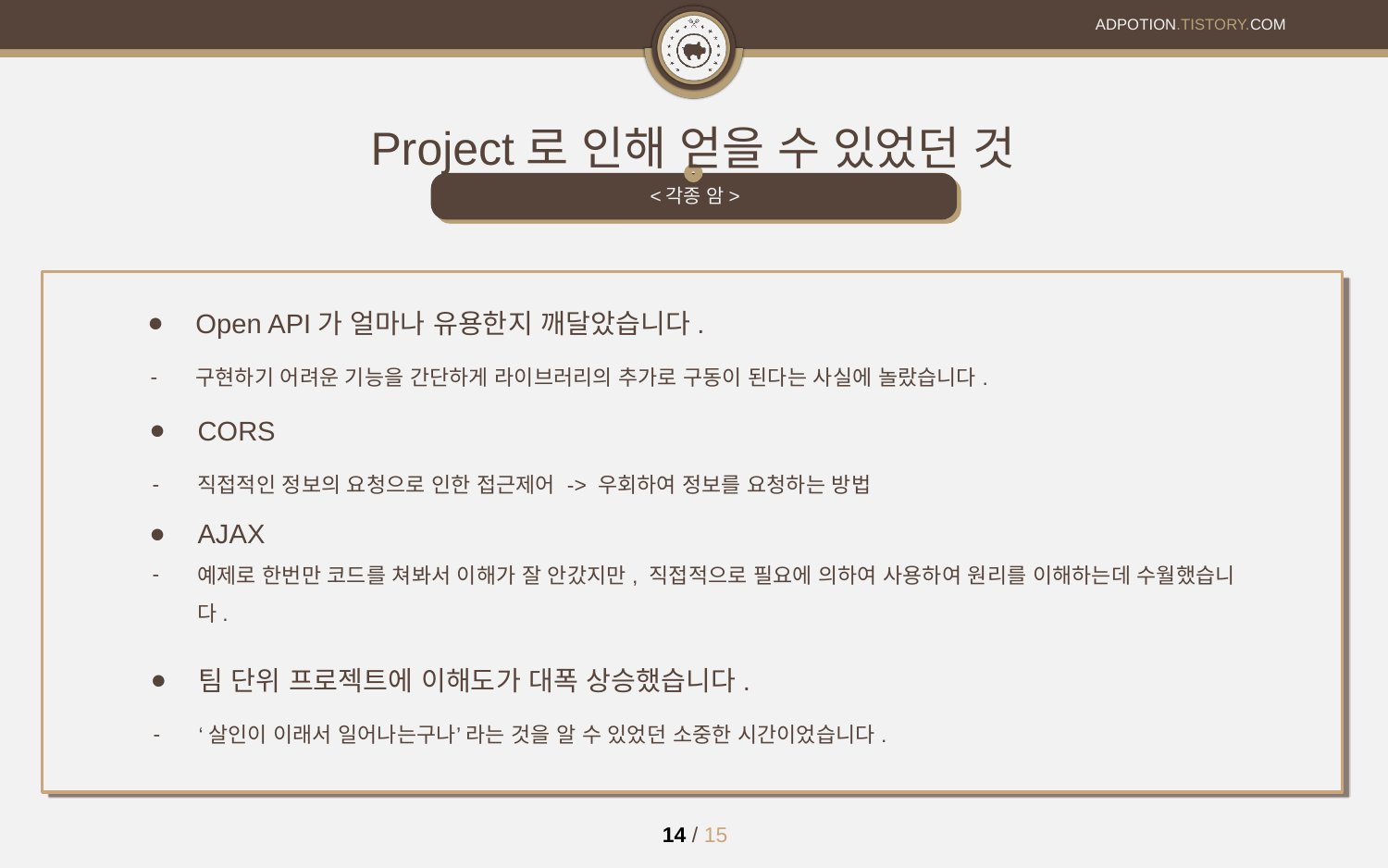

# Project로 인해 얻을 수 있었던 것
<각종 암>

Open API가 얼마나 유용한지 깨달았습니다.
구현하기 어려운 기능을 간단하게 라이브러리의 추가로 구동이 된다는 사실에 놀랐습니다.
CORS
직접적인 정보의 요청으로 인한 접근제어 -> 우회하여 정보를 요청하는 방법
AJAX
예제로 한번만 코드를 쳐봐서 이해가 잘 안갔지만, 직접적으로 필요에 의하여 사용하여 원리를 이해하는데 수월했습니다.
팀 단위 프로젝트에 이해도가 대폭 상승했습니다.
‘살인이 이래서 일어나는구나’ 라는 것을 알 수 있었던 소중한 시간이었습니다.
14 / 15